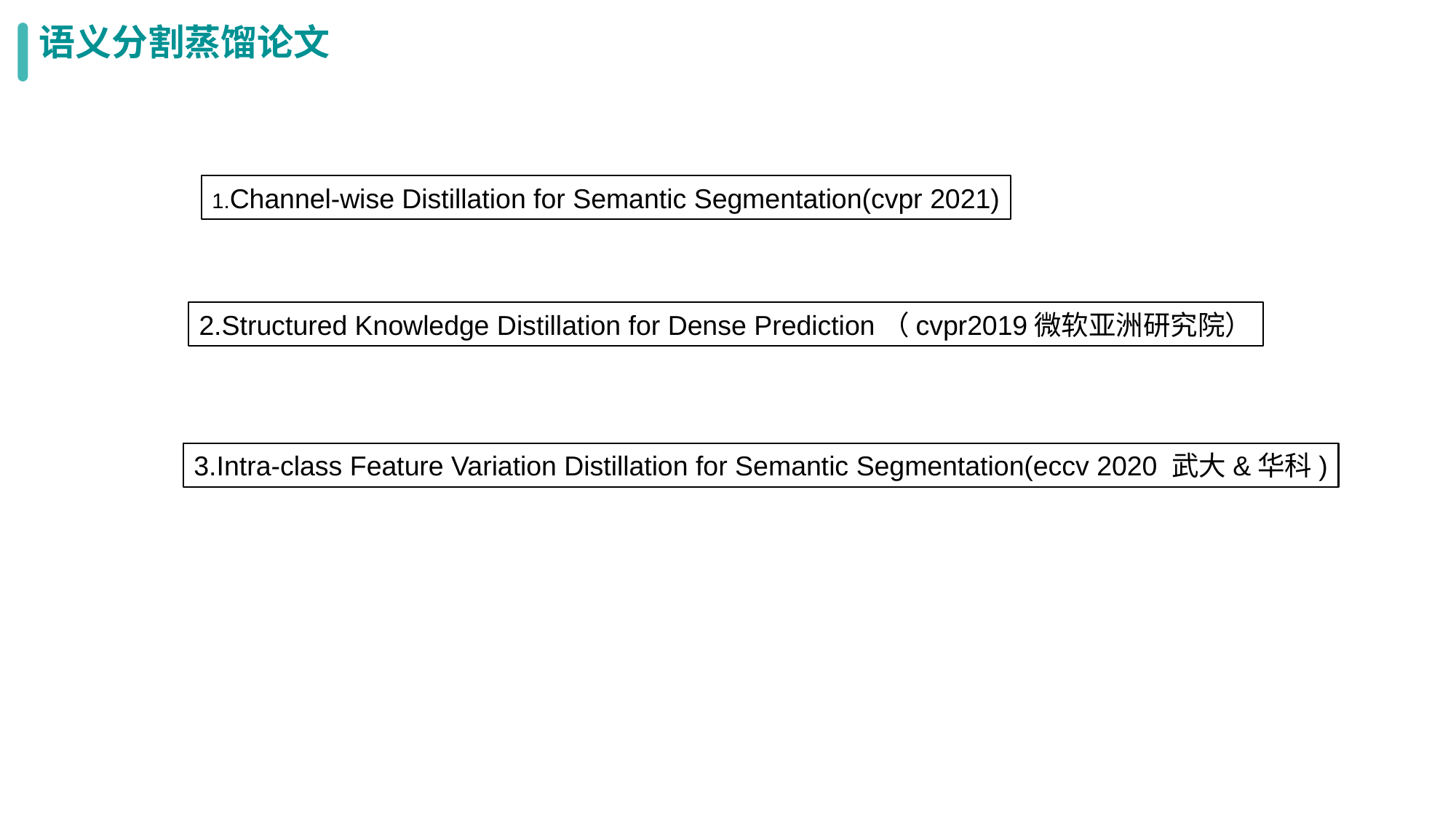

BBAAD9C20180234D78A0072836F0BB20E2B9B2041F09DB20A1D98E35B1462B85EB4CBD38D1633B0522492508C84621EB58F9210A11D00B211BBFC24A7A0E2BD824FCF3AD2C24C64784B42FC76F424AAF4FF0E1B377B43F249886D1975E11FC48DE862996FE3
语义分割蒸馏论文

1.Channel-wise Distillation for Semantic Segmentation(cvpr 2021)
2.Structured Knowledge Distillation for Dense Prediction（cvpr2019微软亚洲研究院）
3.Intra-class Feature Variation Distillation for Semantic Segmentation(eccv 2020 武大&华科)